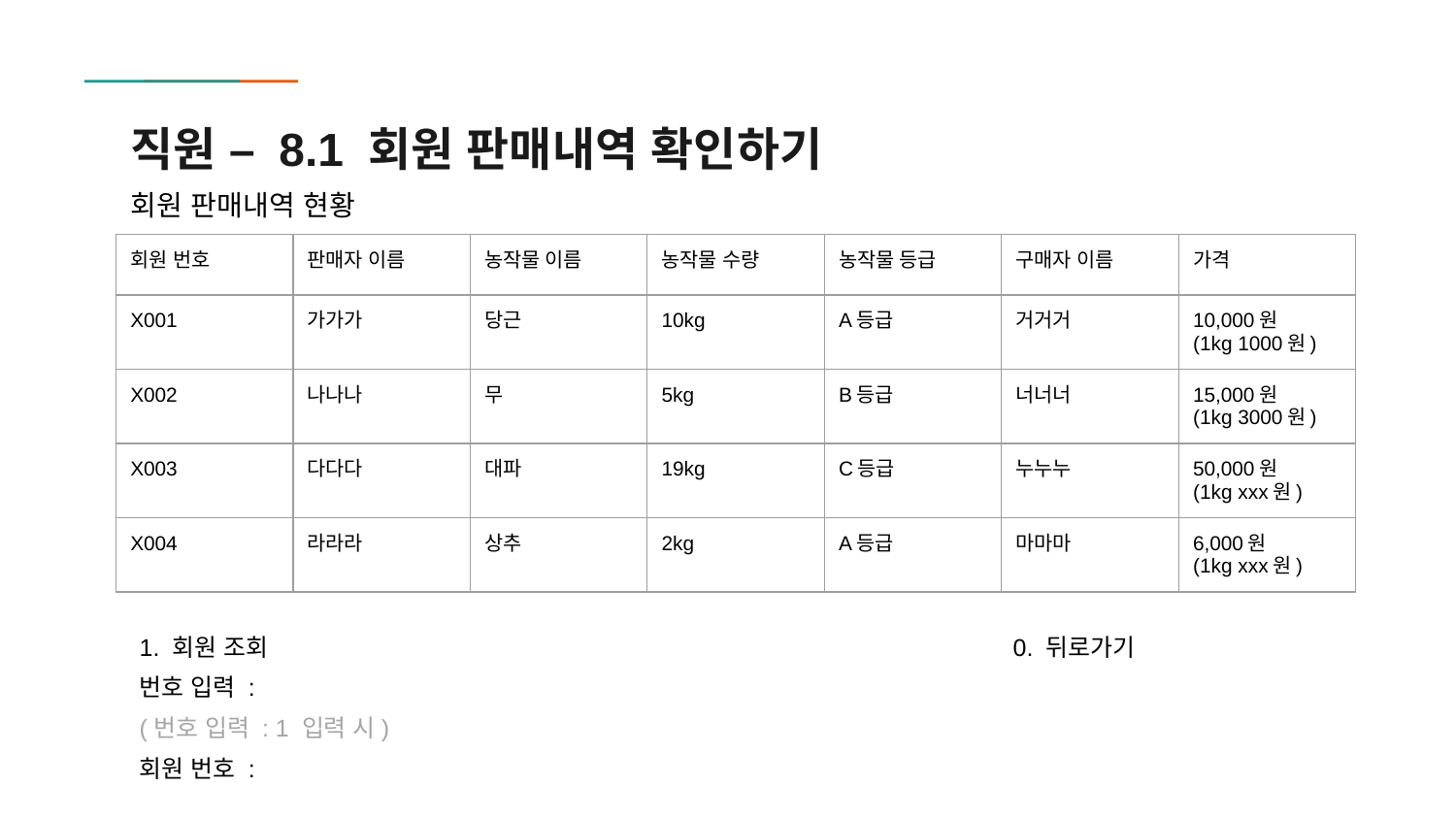

# 직원 – 8.1 회원 판매내역 확인하기
회원 판매내역 현황
| 회원 번호 | 판매자 이름 | 농작물 이름 | 농작물 수량 | 농작물 등급 | 구매자 이름 | 가격 |
| --- | --- | --- | --- | --- | --- | --- |
| X001 | 가가가 | 당근 | 10kg | A등급 | 거거거 | 10,000원 (1kg 1000원) |
| X002 | 나나나 | 무 | 5kg | B등급 | 너너너 | 15,000원 (1kg 3000원) |
| X003 | 다다다 | 대파 | 19kg | C등급 | 누누누 | 50,000원 (1kg xxx원) |
| X004 | 라라라 | 상추 | 2kg | A등급 | 마마마 | 6,000원 (1kg xxx원) |
1. 회원 조회						0. 뒤로가기
번호 입력 :
(번호 입력 : 1 입력 시)
회원 번호 :